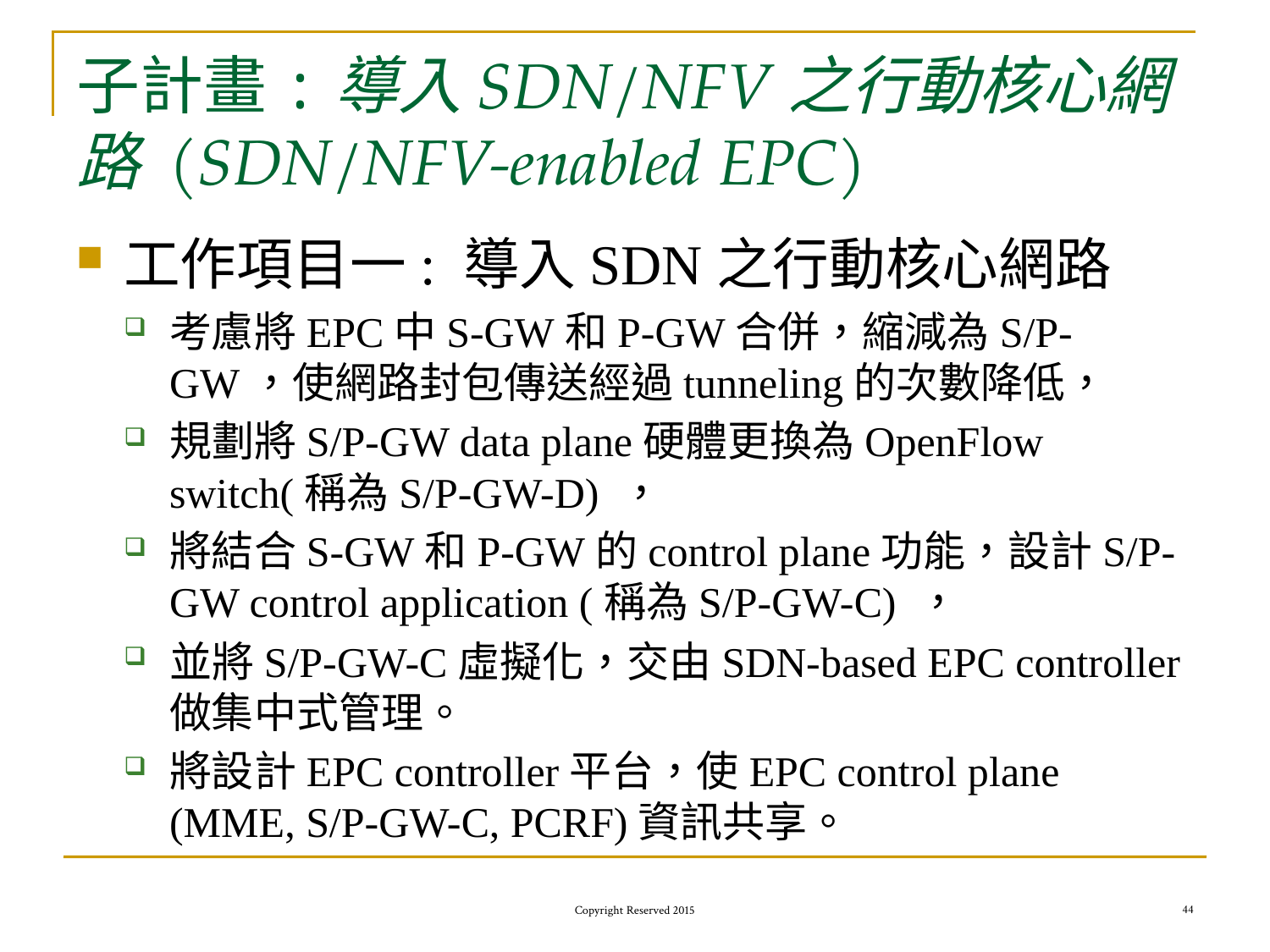

# 子計畫:導入SDN/NFV之行動核心網路 (SDN/NFV-enabled EPC)
工作項目一: 導入SDN之行動核心網路
考慮將EPC中S-GW和P-GW合併，縮減為S/P-GW，使網路封包傳送經過tunneling的次數降低，
規劃將S/P-GW data plane硬體更換為OpenFlow switch(稱為S/P-GW-D) ，
將結合S-GW和P-GW的control plane功能，設計S/P-GW control application (稱為S/P-GW-C) ，
並將S/P-GW-C虛擬化，交由SDN-based EPC controller做集中式管理。
將設計EPC controller平台，使EPC control plane (MME, S/P-GW-C, PCRF)資訊共享。

44
Copyright Reserved 2015